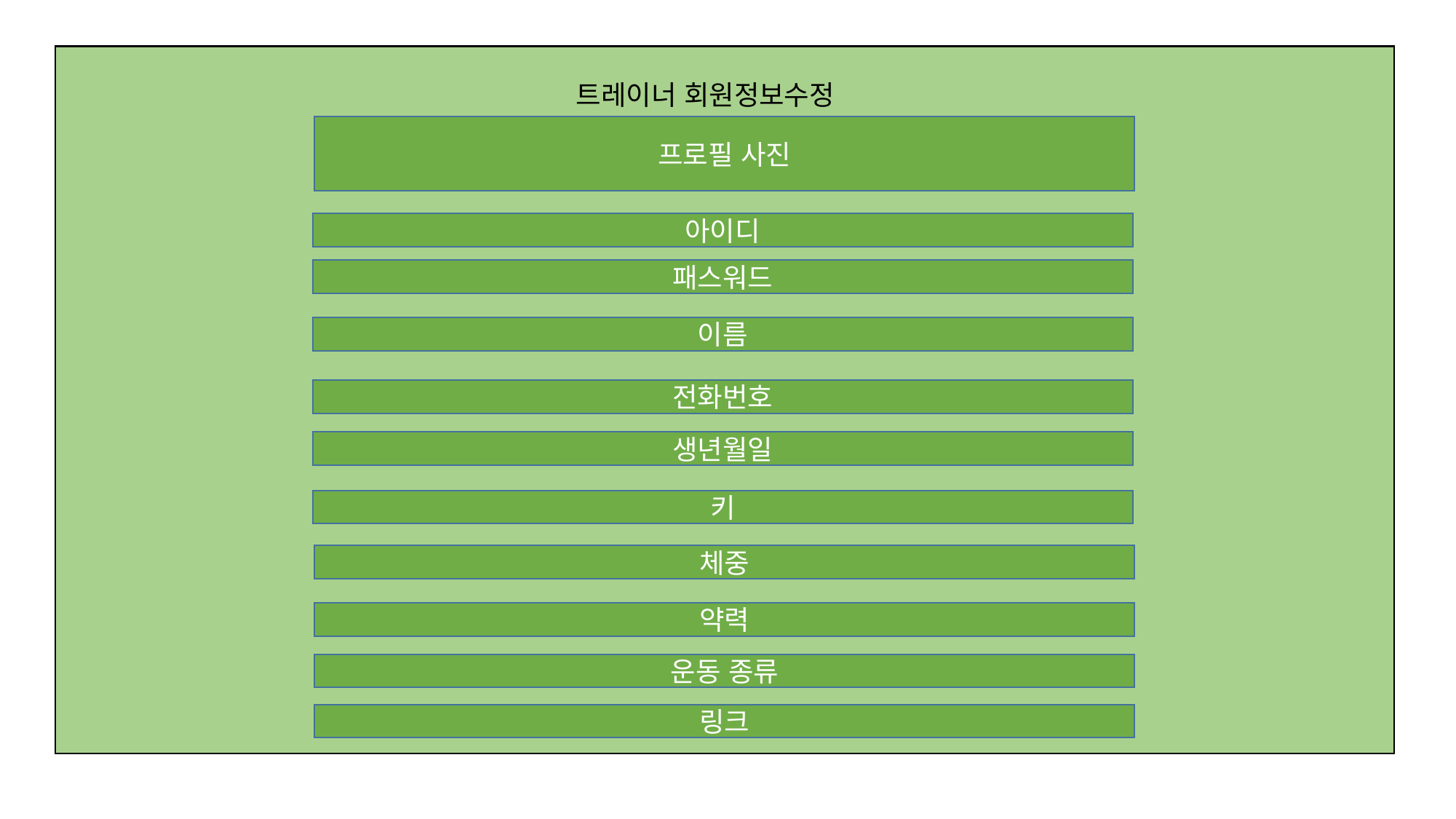

트레이너 회원정보수정
프로필 사진
아이디
패스워드
이름
전화번호
생년월일
키
체중
약력
운동 종류
링크